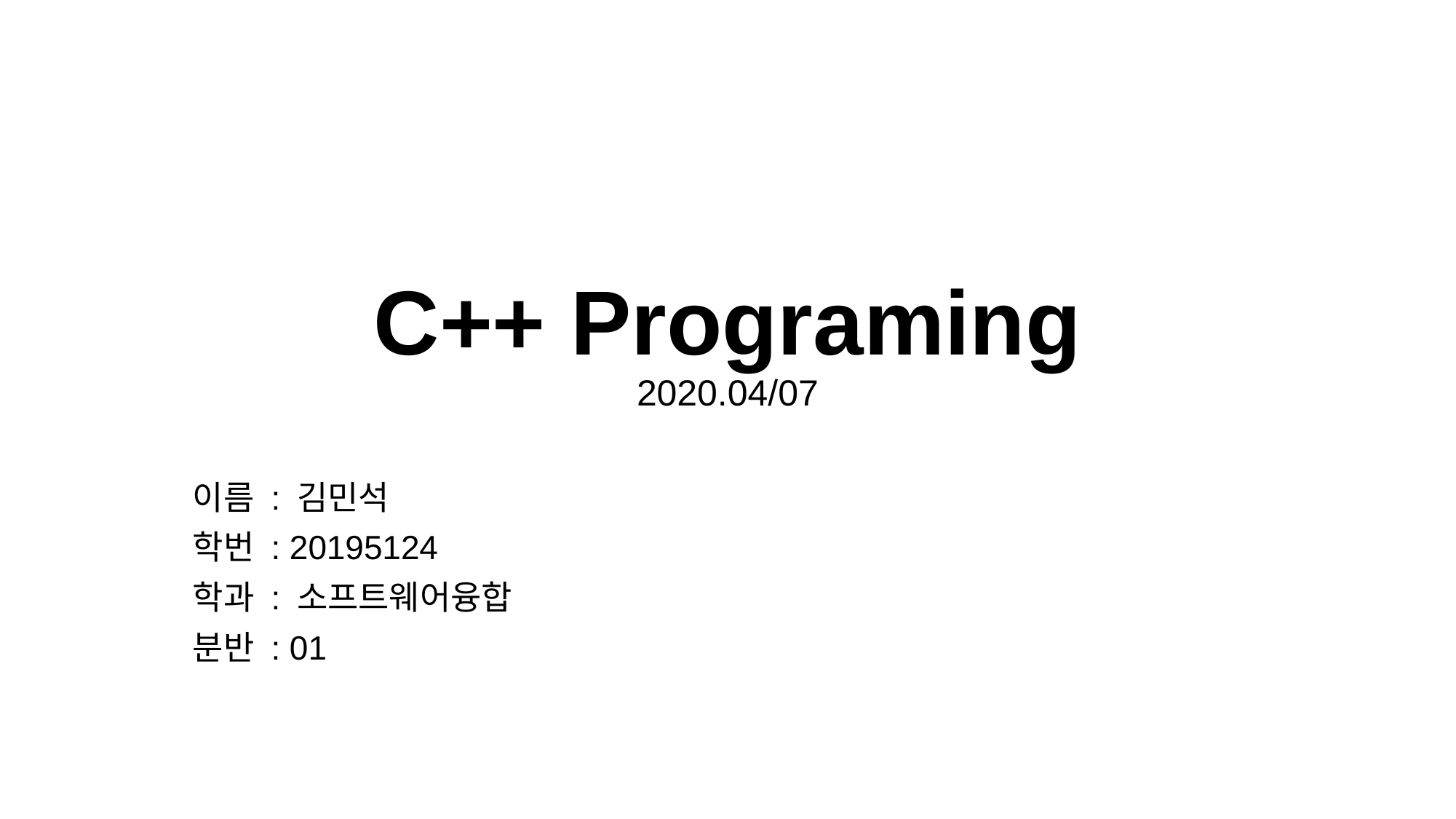

# C++ Programing 2020.04/07
이름 : 김민석
학번 : 20195124
학과 : 소프트웨어융합
분반 : 01